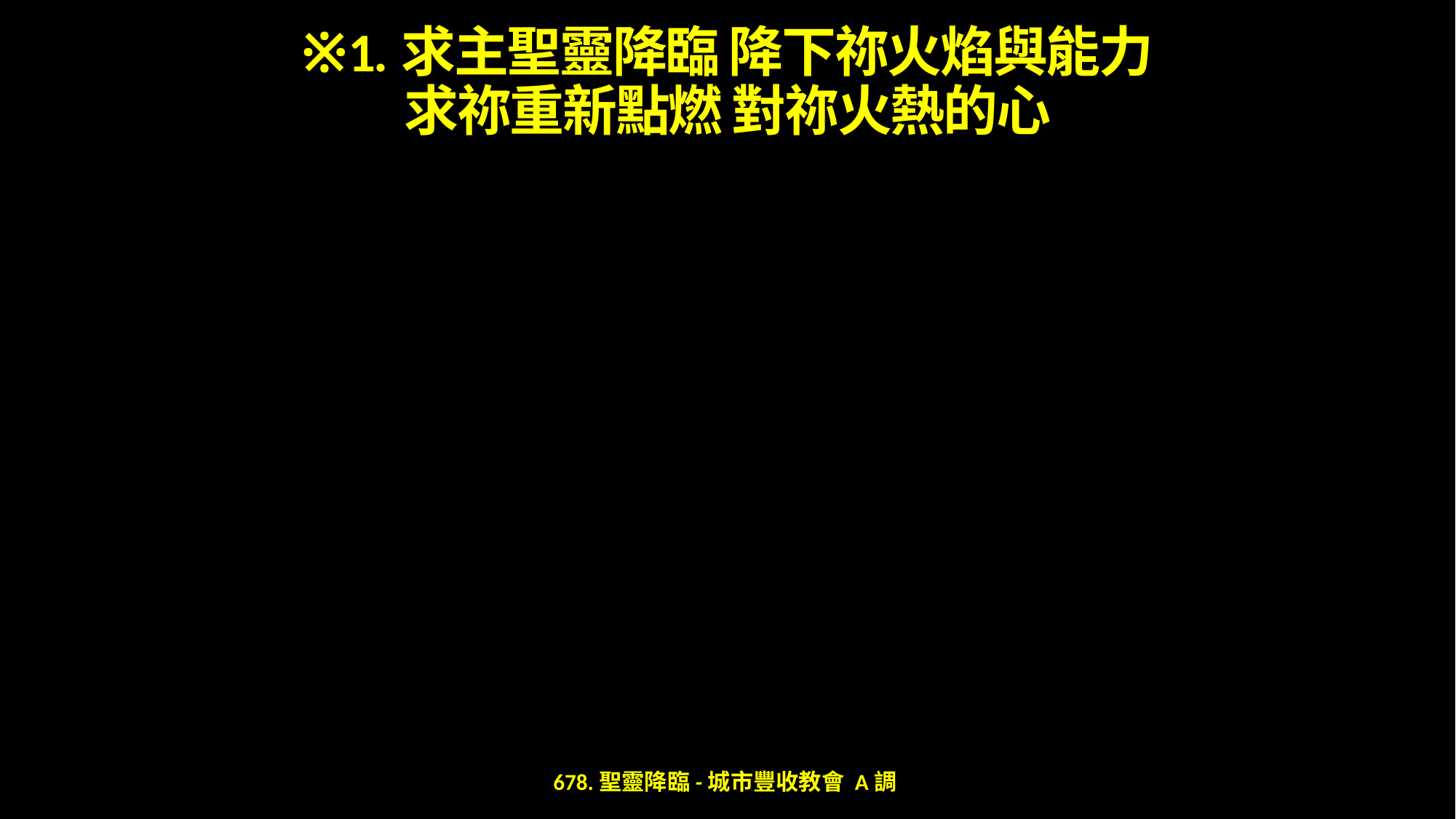

※1.求主聖靈降臨 降下祢火焰與能力
求祢重新點燃 對祢火熱的心
678.聖靈降臨-城市豐收教會 A調